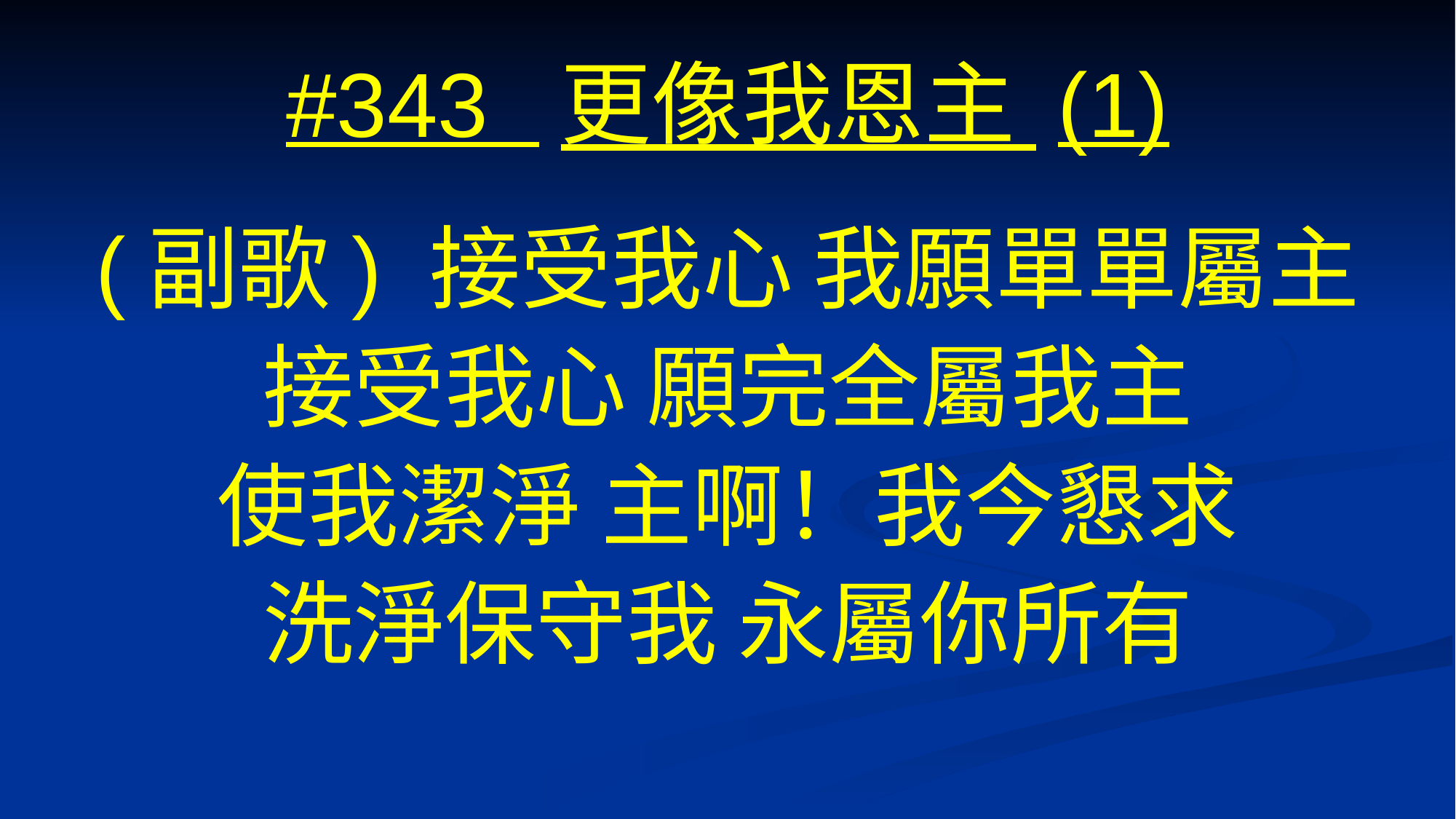

# #343  更像我恩主 (1)
(副歌) 接受我心 我願單單屬主
接受我心 願完全屬我主
使我潔淨 主啊！我今懇求
洗淨保守我 永屬你所有